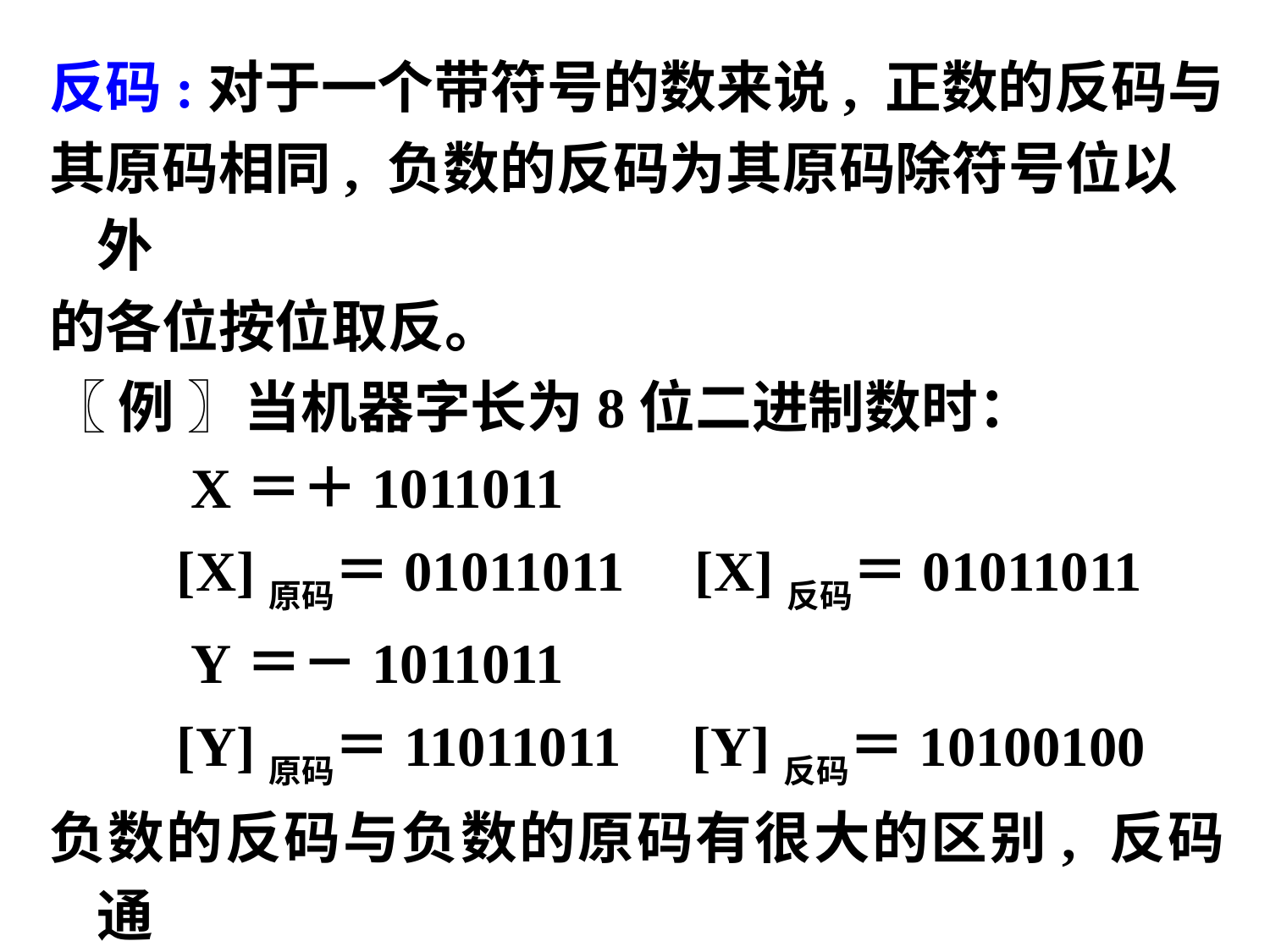

反码:对于一个带符号的数来说, 正数的反码与
其原码相同, 负数的反码为其原码除符号位以外
的各位按位取反。
〖 例 〗当机器字长为8位二进制数时：
          X＝＋1011011
         [X]原码＝01011011     [X]反码＝01011011
          Y＝－1011011
         [Y]原码＝11011011     [Y]反码＝10100100
负数的反码与负数的原码有很大的区别, 反码通
常用作求补码过程中的中间形式。反码表示的
整数范围与原码相同。